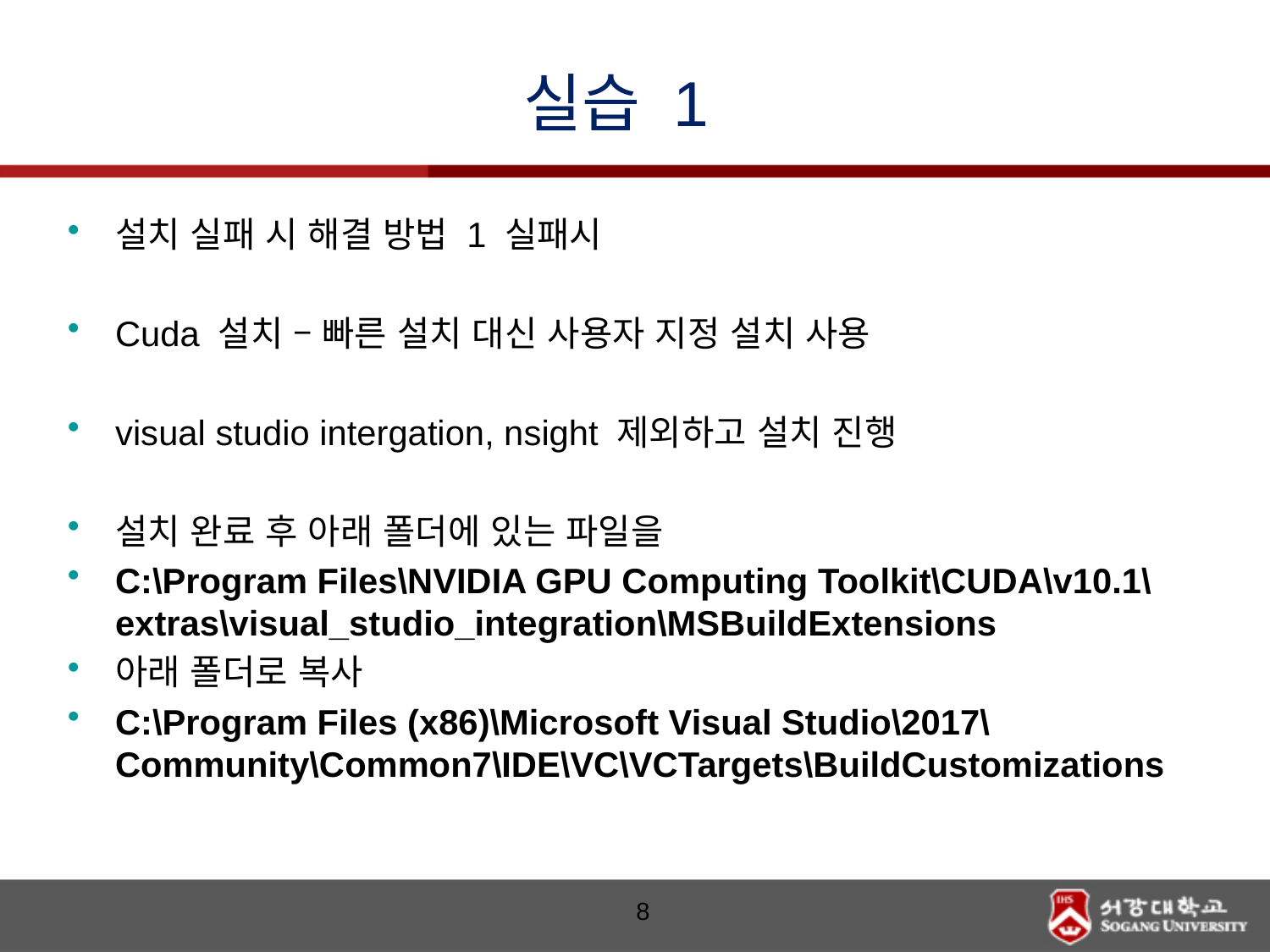

# 실습 1
설치 실패 시 해결 방법 1 실패시

Cuda 설치 – 빠른 설치 대신 사용자 지정 설치 사용

visual studio intergation, nsight 제외하고 설치 진행

설치 완료 후 아래 폴더에 있는 파일을
C:\Program Files\NVIDIA GPU Computing Toolkit\CUDA\v10.1\extras\visual_studio_integration\MSBuildExtensions
아래 폴더로 복사
C:\Program Files (x86)\Microsoft Visual Studio\2017\Community\Common7\IDE\VC\VCTargets\BuildCustomizations

8